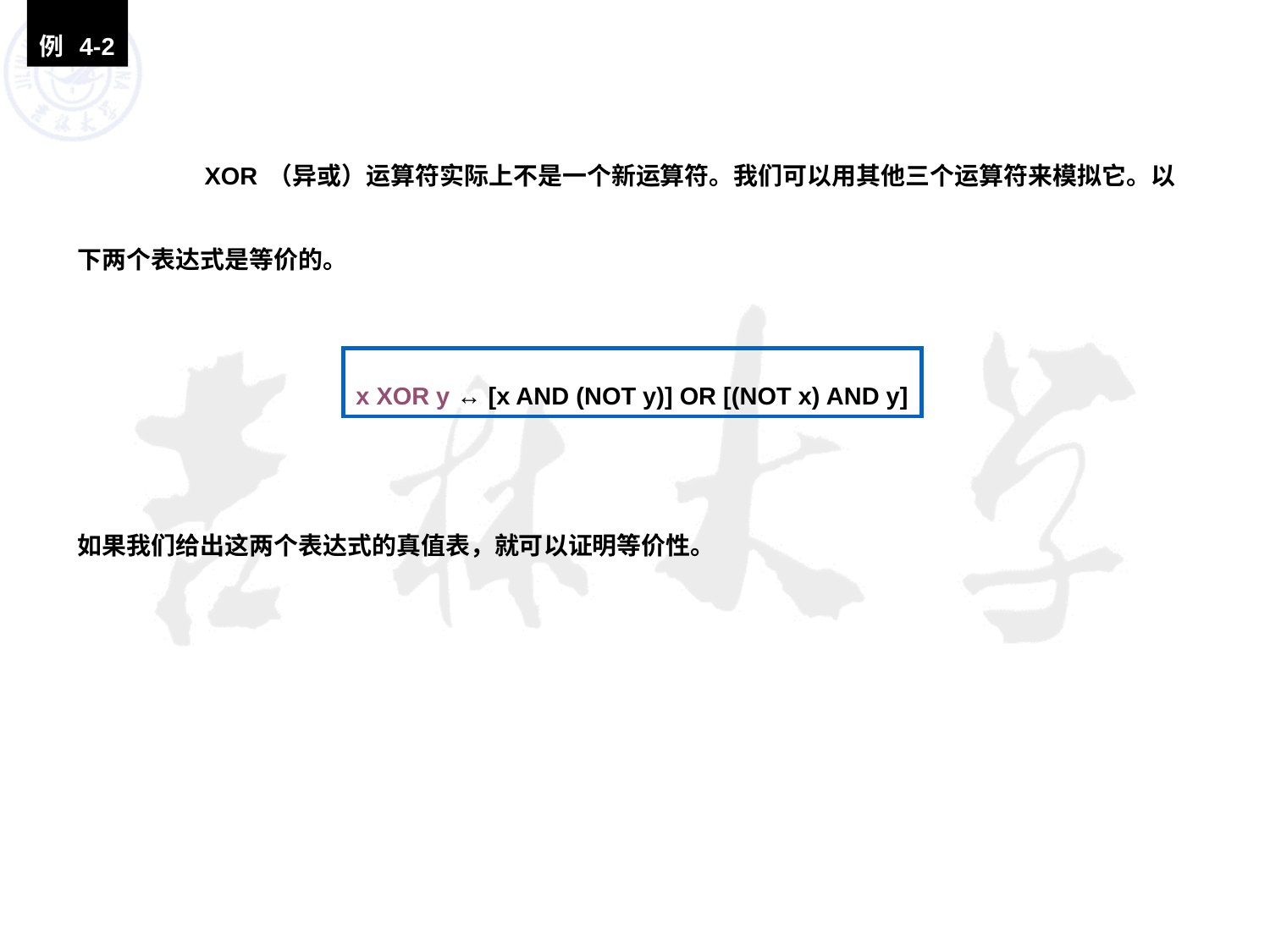

例 4-2
	XOR（异或）运算符实际上不是一个新运算符。我们可以用其他三个运算符来模拟它。以下两个表达式是等价的。
x XOR y ↔ [x AND (NOT y)] OR [(NOT x) AND y]
如果我们给出这两个表达式的真值表，就可以证明等价性。